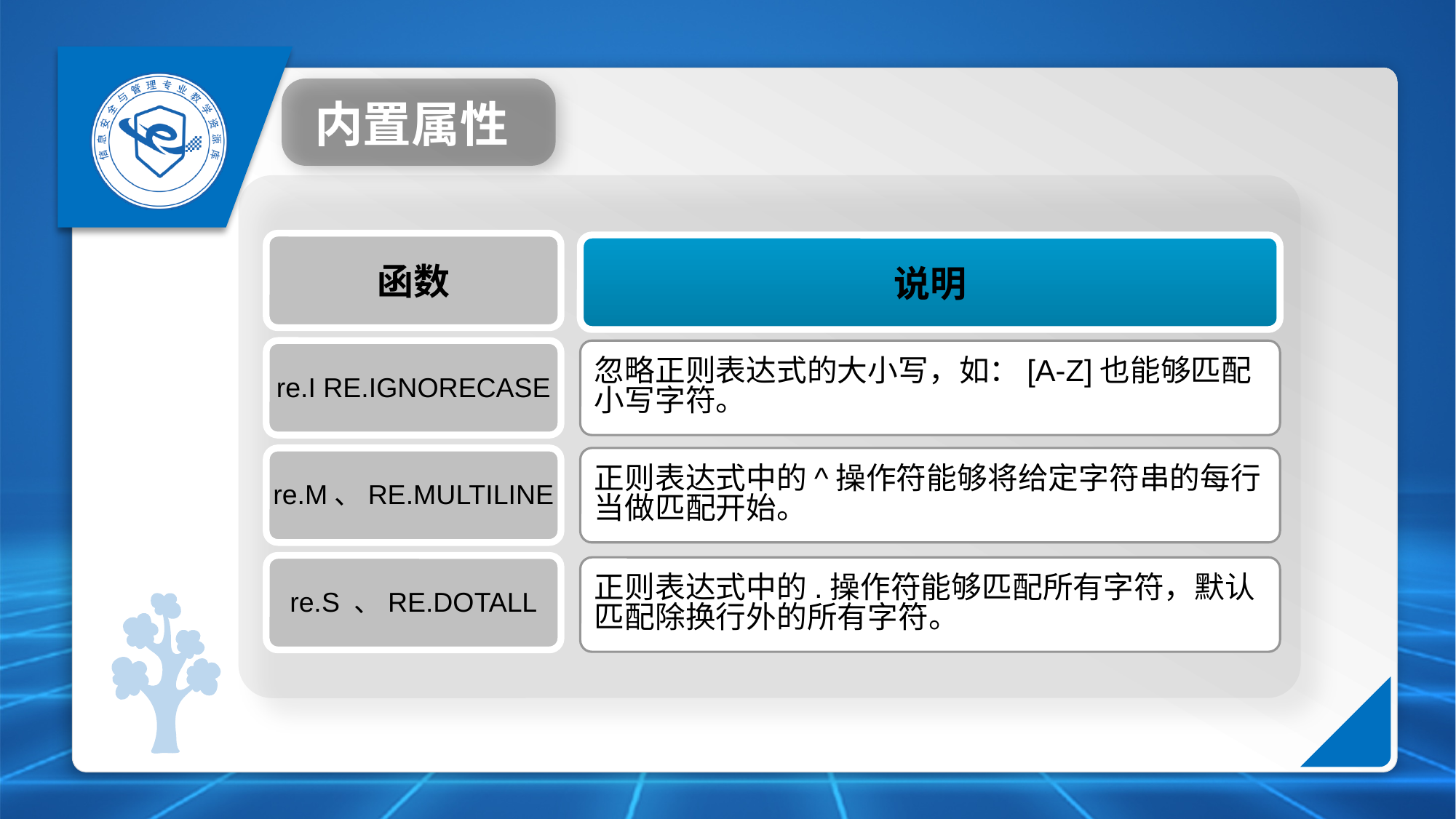

内置属性

函数
说明
re.I RE.IGNORECASE
忽略正则表达式的大小写，如：[A-Z]也能够匹配
小写字符。
re.M、RE.MULTILINE
正则表达式中的^操作符能够将给定字符串的每行
当做匹配开始。
re.S 、RE.DOTALL
正则表达式中的.操作符能够匹配所有字符，默认
匹配除换行外的所有字符。